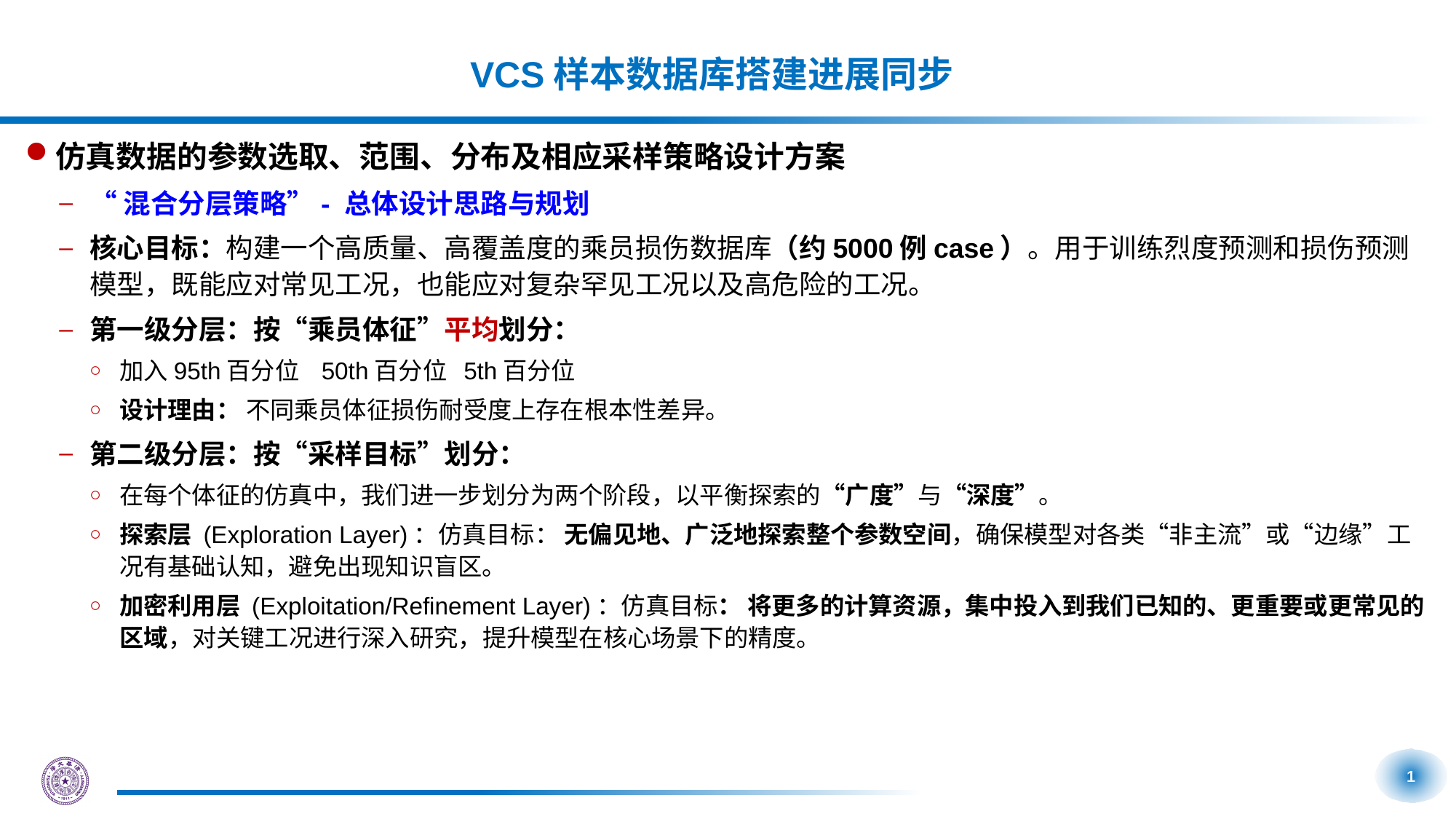

# VCS样本数据库搭建进展同步
仿真数据的参数选取、范围、分布及相应采样策略设计方案
“混合分层策略”- 总体设计思路与规划
核心目标：构建一个高质量、高覆盖度的乘员损伤数据库（约5000例case）。用于训练烈度预测和损伤预测模型，既能应对常见工况，也能应对复杂罕见工况以及高危险的工况。
第一级分层：按“乘员体征”平均划分：
加入95th百分位   50th百分位  5th百分位
设计理由： 不同乘员体征损伤耐受度上存在根本性差异。
第二级分层：按“采样目标”划分：
在每个体征的仿真中，我们进一步划分为两个阶段，以平衡探索的“广度”与“深度”。
探索层 (Exploration Layer)：仿真目标： 无偏见地、广泛地探索整个参数空间，确保模型对各类“非主流”或“边缘”工况有基础认知，避免出现知识盲区。
加密利用层 (Exploitation/Refinement Layer)：仿真目标： 将更多的计算资源，集中投入到我们已知的、更重要或更常见的区域，对关键工况进行深入研究，提升模型在核心场景下的精度。

1